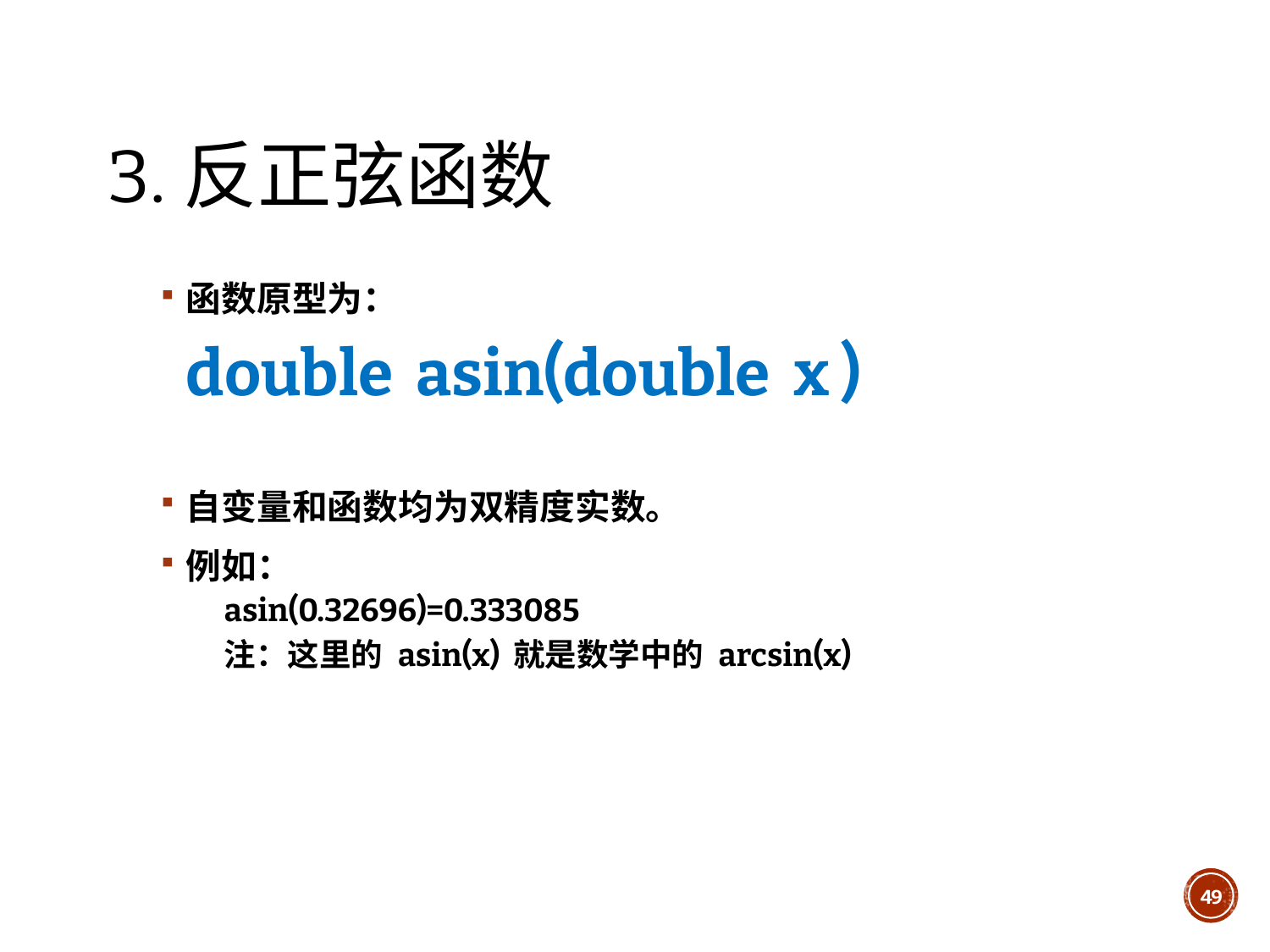

# 3.反正弦函数
函数原型为：
	double  asin(double  x )

自变量和函数均为双精度实数。
例如：
	asin(0.32696)=0.333085
	注：这里的 asin(x) 就是数学中的 arcsin(x)
49